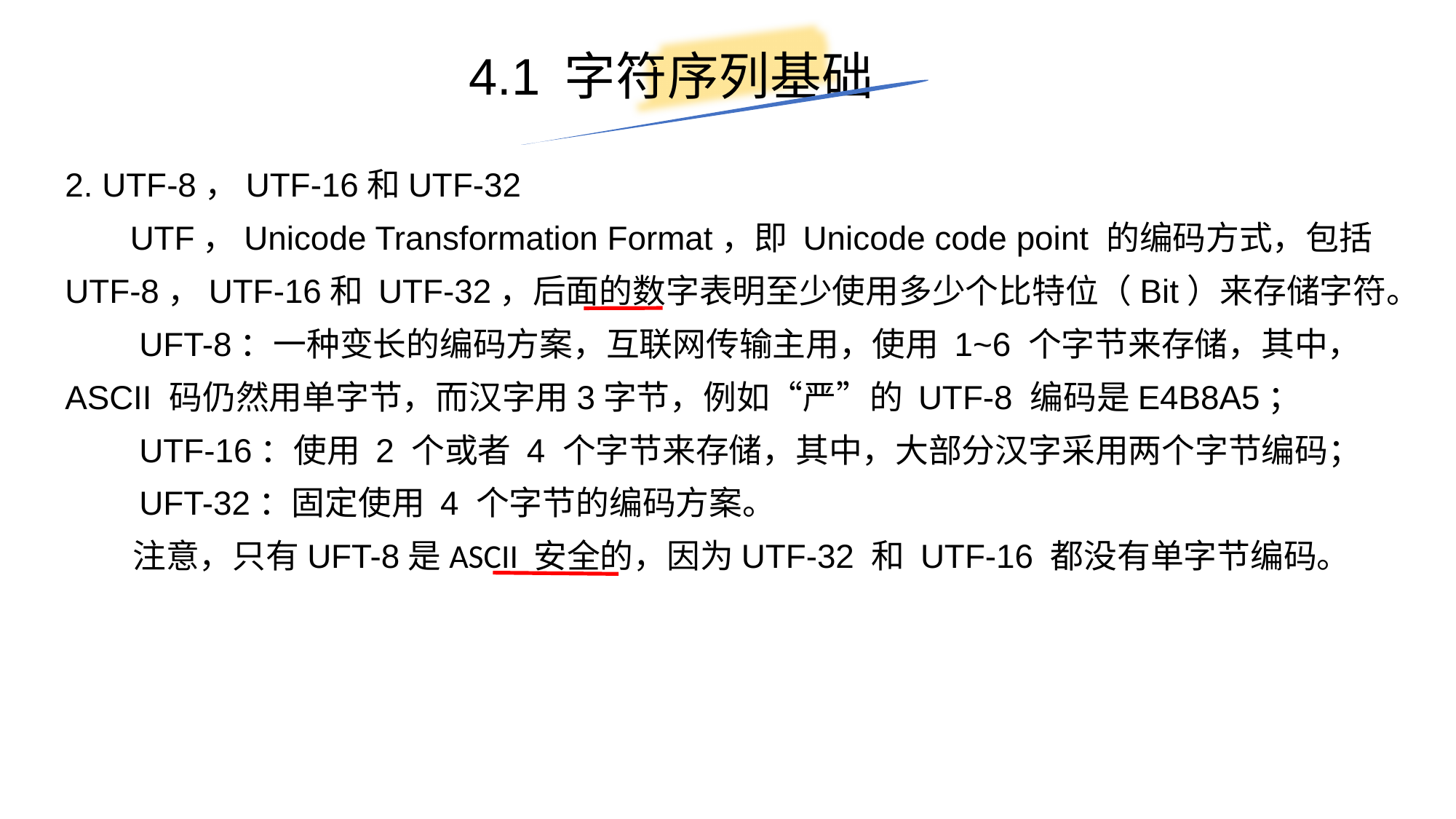

# 4.1 字符序列基础

2. UTF-8，UTF-16和UTF-32
       UTF，Unicode Transformation Format，即 Unicode code point 的编码方式，包括 UTF-8，UTF-16和 UTF-32，后面的数字表明至少使用多少个比特位（Bit）来存储字符。
        UFT-8：一种变长的编码方案，互联网传输主用，使用 1~6 个字节来存储，其中，ASCII 码仍然用单字节，而汉字用3字节，例如“严”的 UTF-8 编码是E4B8A5；
        UTF-16：使用 2 个或者 4 个字节来存储，其中，大部分汉字采用两个字节编码；
        UFT-32：固定使用 4 个字节的编码方案。
        注意，只有UFT-8是ASCII 安全的，因为UTF-32 和 UTF-16 都没有单字节编码。